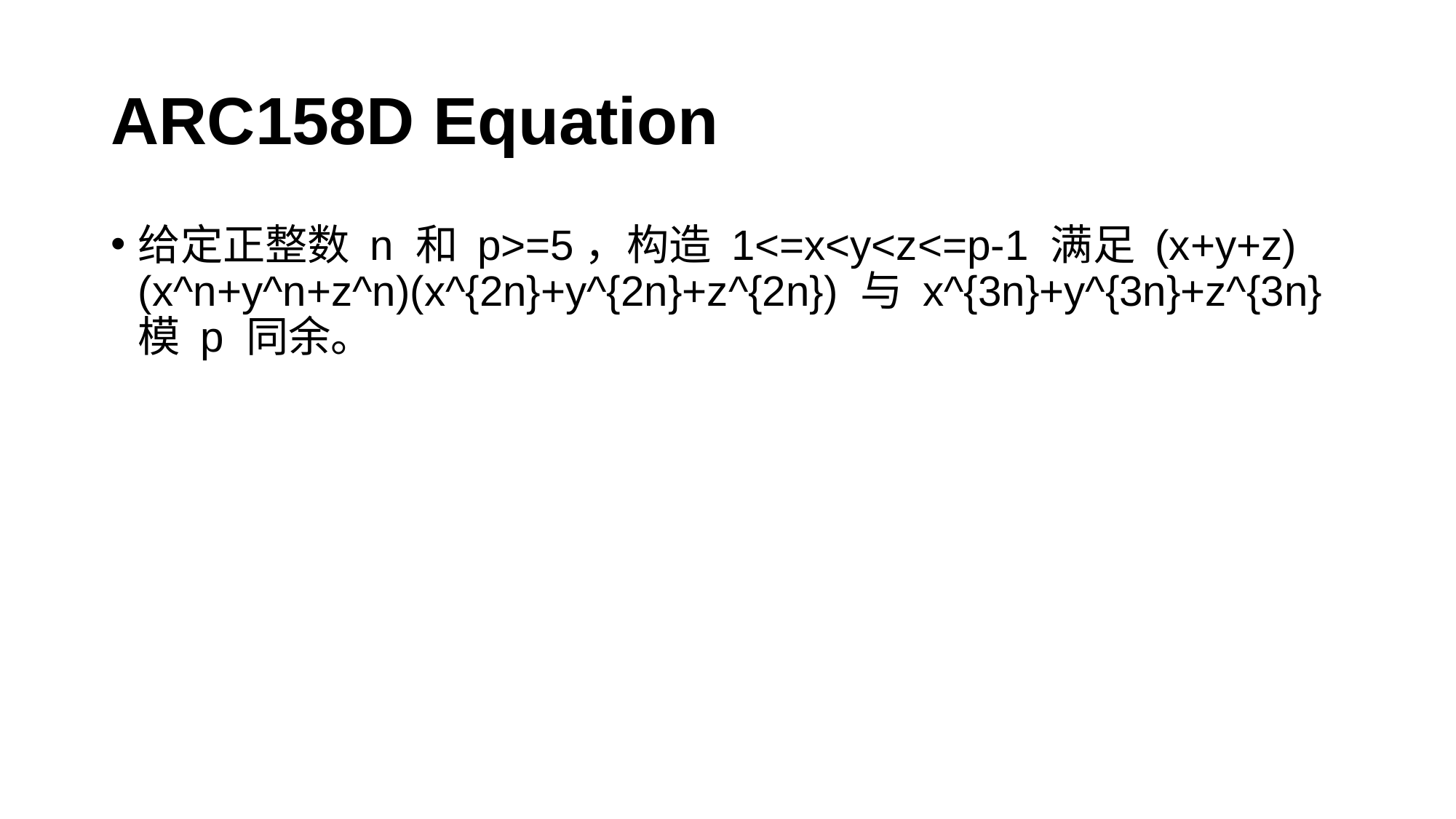

# ARC158D Equation
给定正整数 n 和 p>=5，构造 1<=x<y<z<=p-1 满足 (x+y+z)(x^n+y^n+z^n)(x^{2n}+y^{2n}+z^{2n}) 与 x^{3n}+y^{3n}+z^{3n} 模 p 同余。